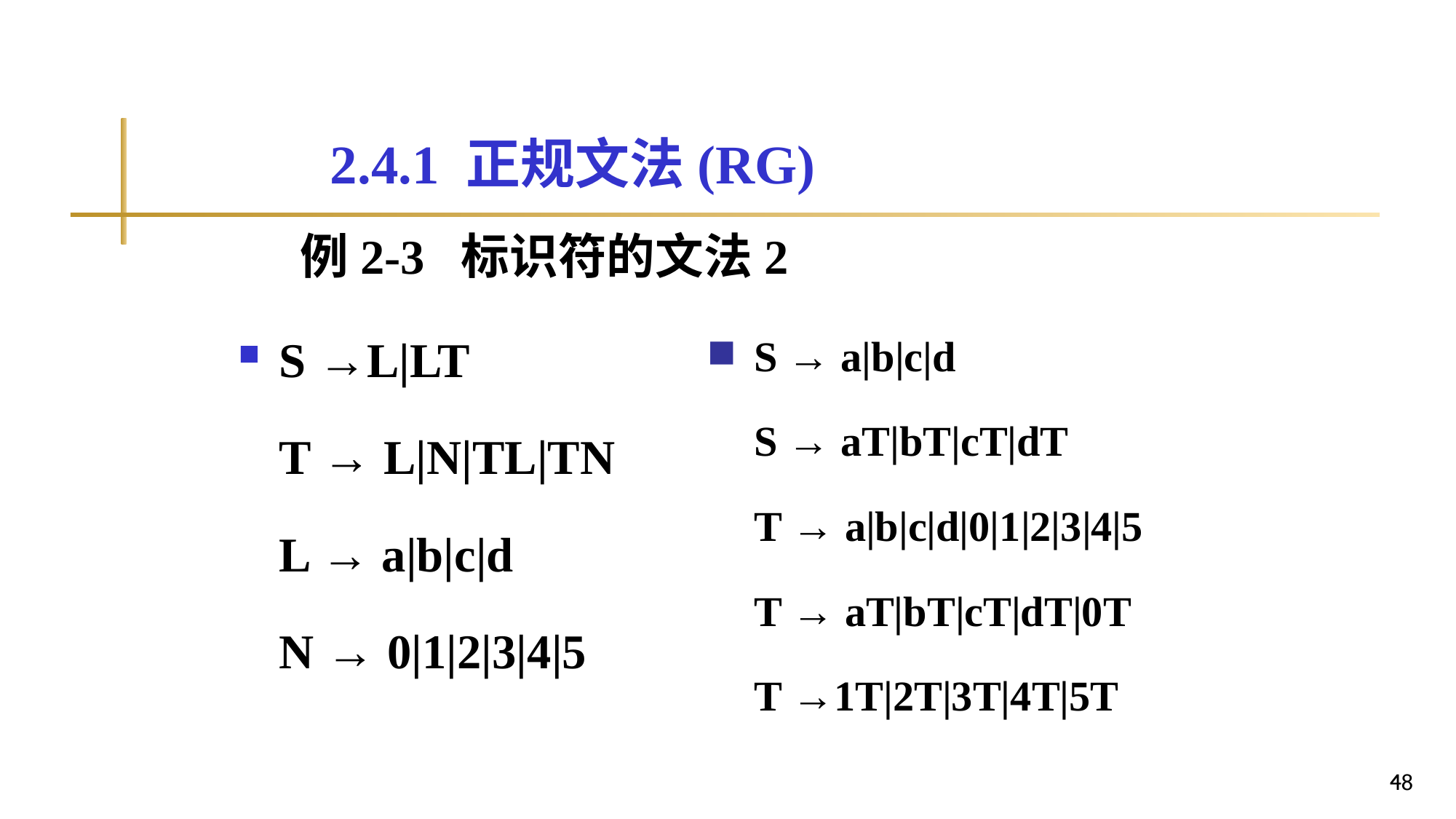

# 2.4.1 正规文法(RG)
例2-3  标识符的文法2
S →L|LT
	T → L|N|TL|TN
	L → a|b|c|d
	N → 0|1|2|3|4|5
S → a|b|c|d
	S → aT|bT|cT|dT
	T → a|b|c|d|0|1|2|3|4|5
	T → aT|bT|cT|dT|0T
	T →1T|2T|3T|4T|5T
48